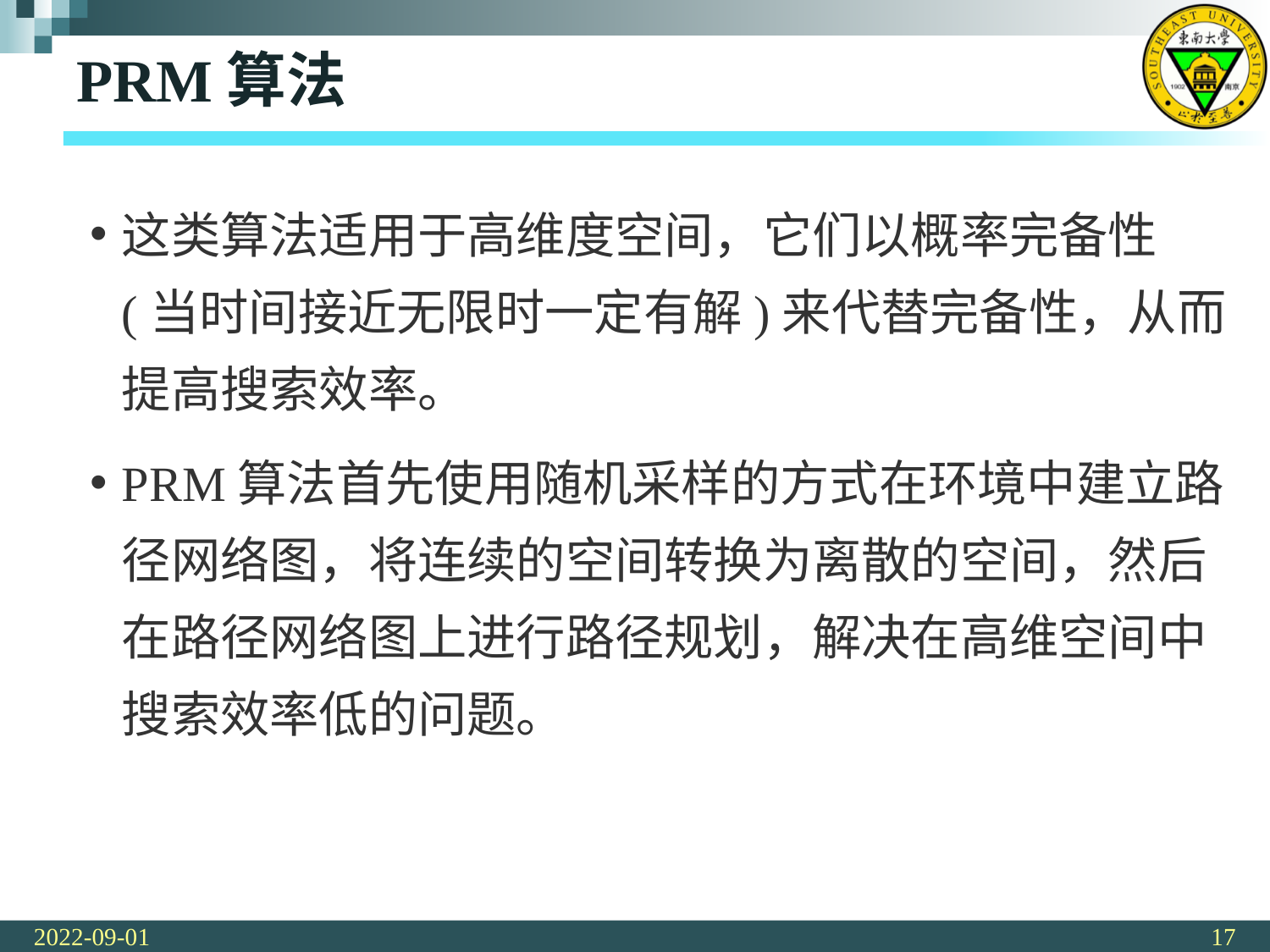

# PRM算法
这类算法适用于高维度空间，它们以概率完备性(当时间接近无限时一定有解)来代替完备性，从而提高搜索效率。
PRM算法首先使用随机采样的方式在环境中建立路径网络图，将连续的空间转换为离散的空间，然后在路径网络图上进行路径规划，解决在高维空间中搜索效率低的问题。

2022-09-01
17